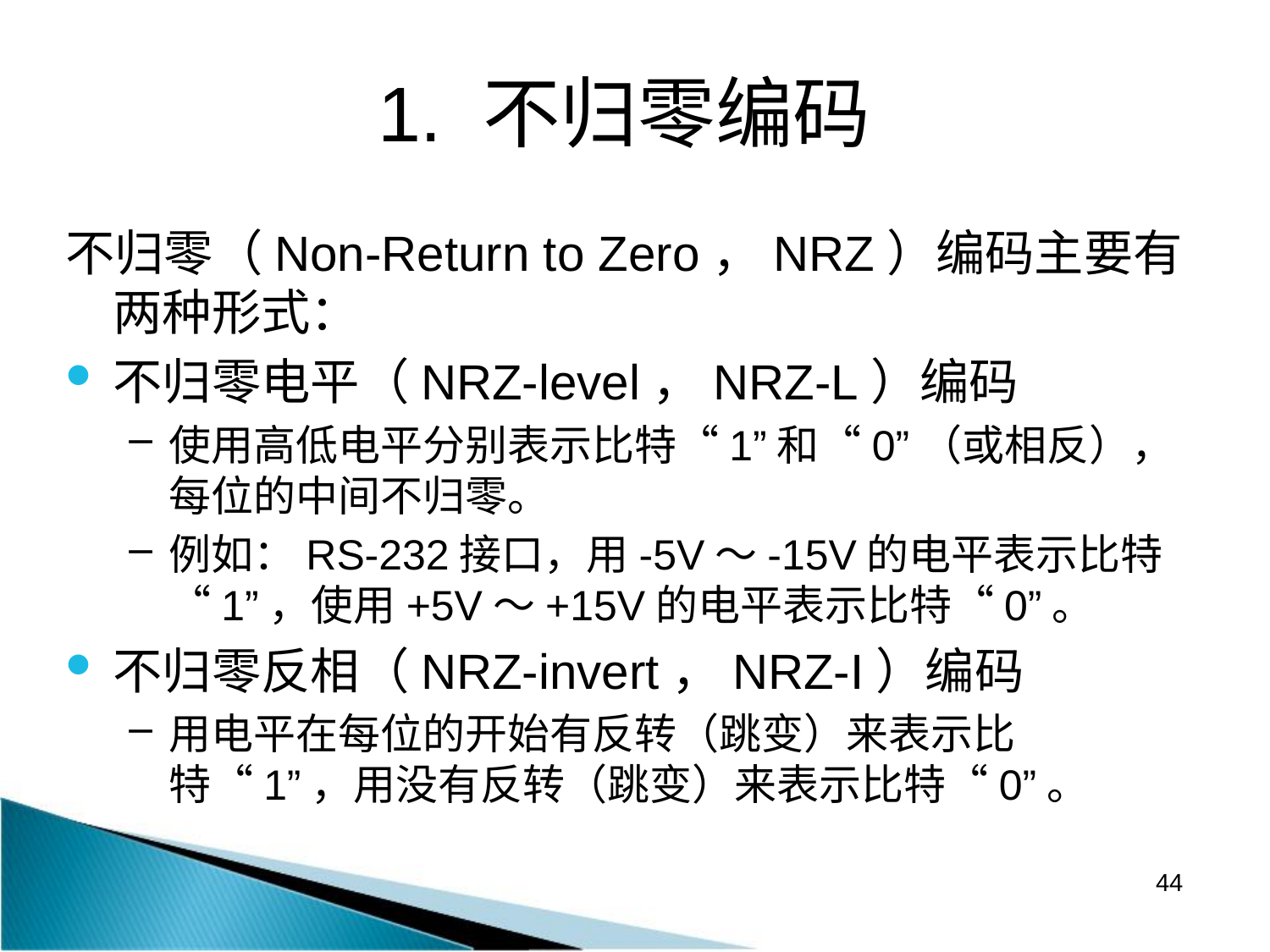

# 1. 不归零编码
不归零（Non-Return to Zero，NRZ）编码主要有两种形式：
不归零电平（NRZ-level，NRZ-L）编码
使用高低电平分别表示比特“1”和“0”（或相反），每位的中间不归零。
例如：RS-232接口，用-5V～-15V的电平表示比特“1”，使用+5V～+15V的电平表示比特“0”。
不归零反相（NRZ-invert，NRZ-I）编码
用电平在每位的开始有反转（跳变）来表示比特“1”，用没有反转（跳变）来表示比特“0”。

44